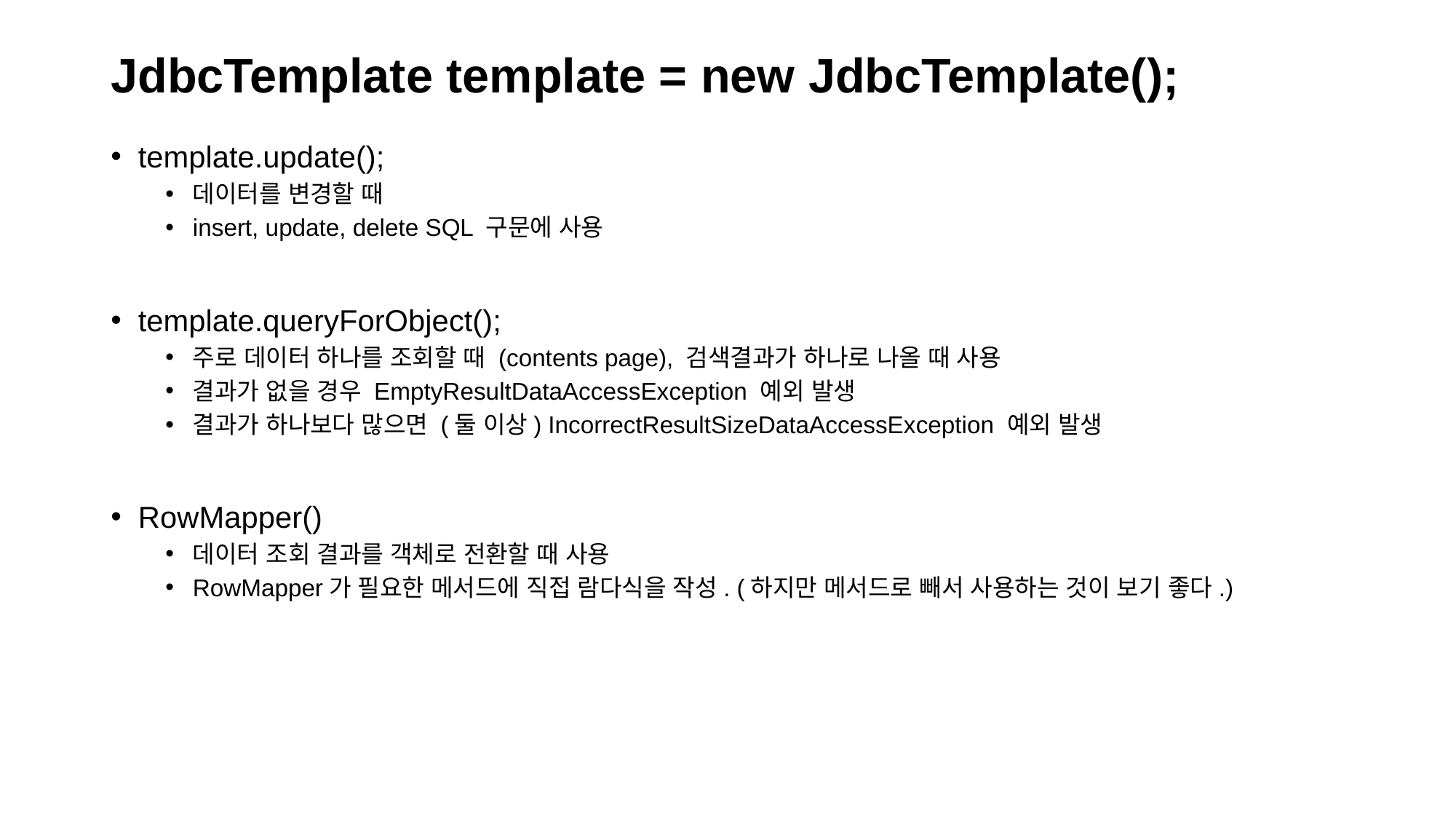

# JdbcTemplate template = new JdbcTemplate();
template.update();
데이터를 변경할 때
insert, update, delete SQL 구문에 사용

template.queryForObject();
주로 데이터 하나를 조회할 때 (contents page), 검색결과가 하나로 나올 때 사용
결과가 없을 경우 EmptyResultDataAccessException 예외 발생
결과가 하나보다 많으면 (둘 이상) IncorrectResultSizeDataAccessException 예외 발생

RowMapper()
데이터 조회 결과를 객체로 전환할 때 사용
RowMapper가 필요한 메서드에 직접 람다식을 작성. (하지만 메서드로 빼서 사용하는 것이 보기 좋다.)